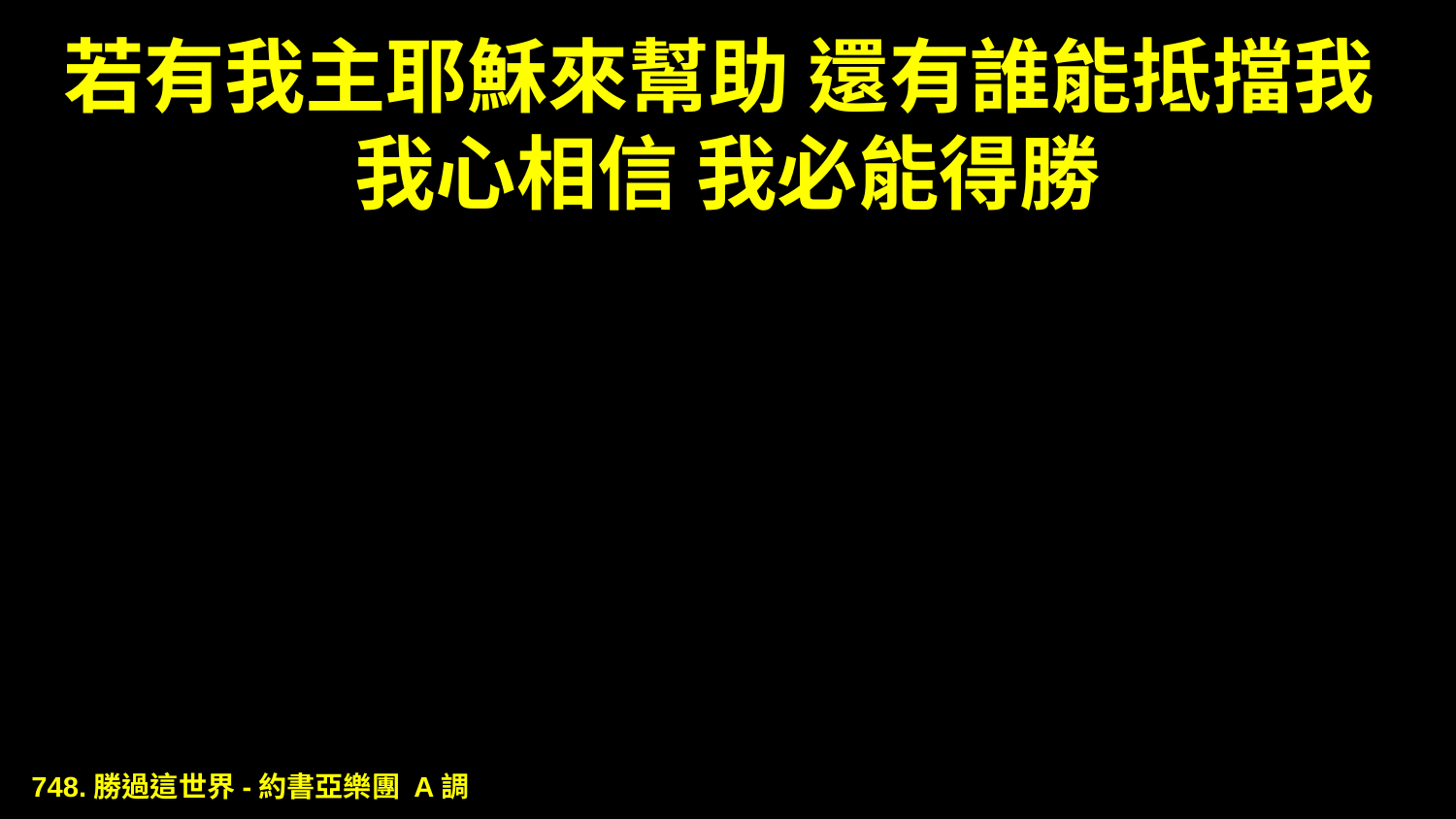

# 若有我主耶穌來幫助 還有誰能抵擋我 我心相信 我必能得勝
748.勝過這世界-約書亞樂團 A調